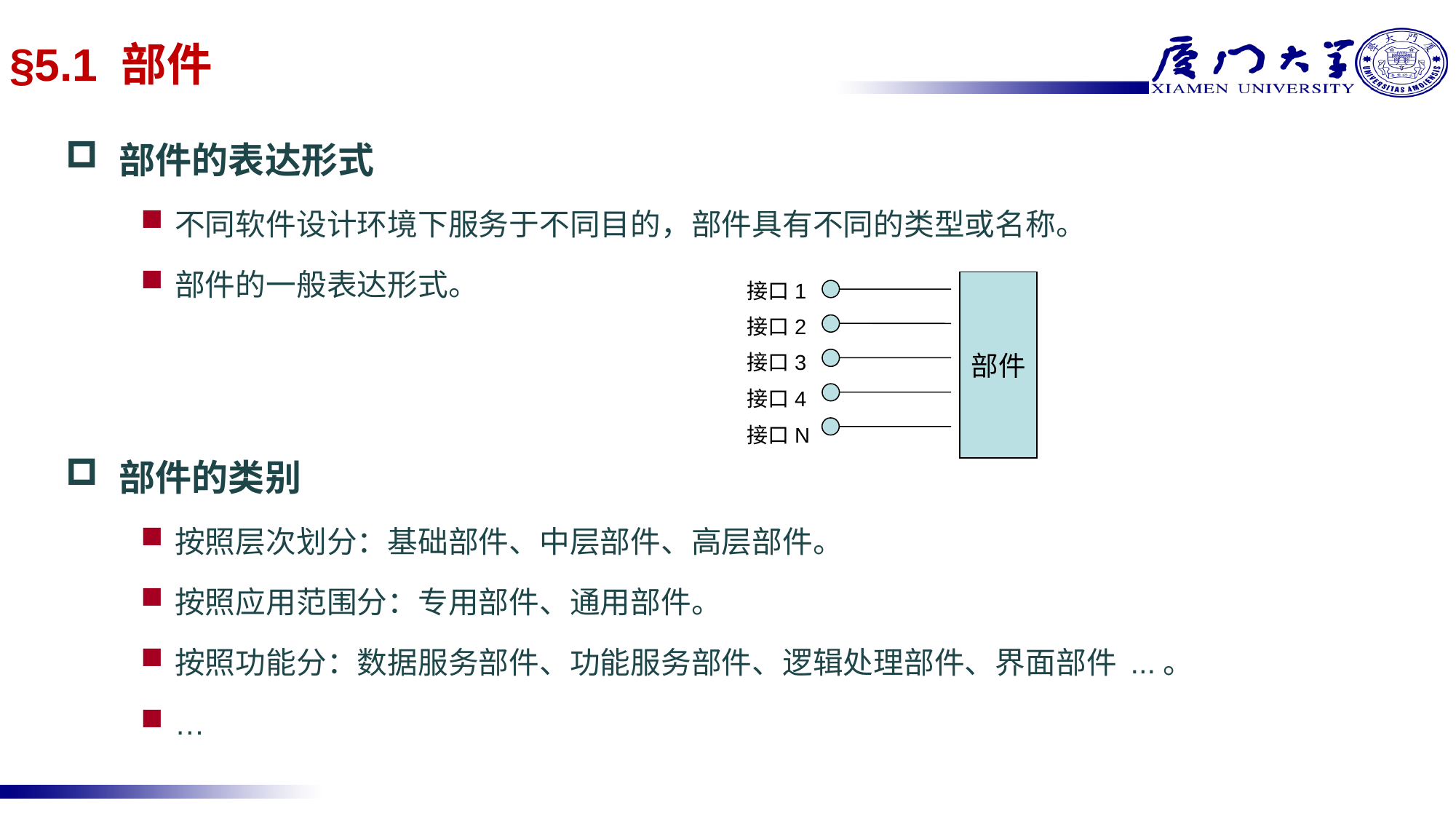

# §5.1 部件
部件的表达形式
不同软件设计环境下服务于不同目的，部件具有不同的类型或名称。
部件的一般表达形式。

部件的类别
按照层次划分：基础部件、中层部件、高层部件。
按照应用范围分：专用部件、通用部件。
按照功能分：数据服务部件、功能服务部件、逻辑处理部件、界面部件 ...。
…
接口1
接口2
接口3
接口4
接口N
部件